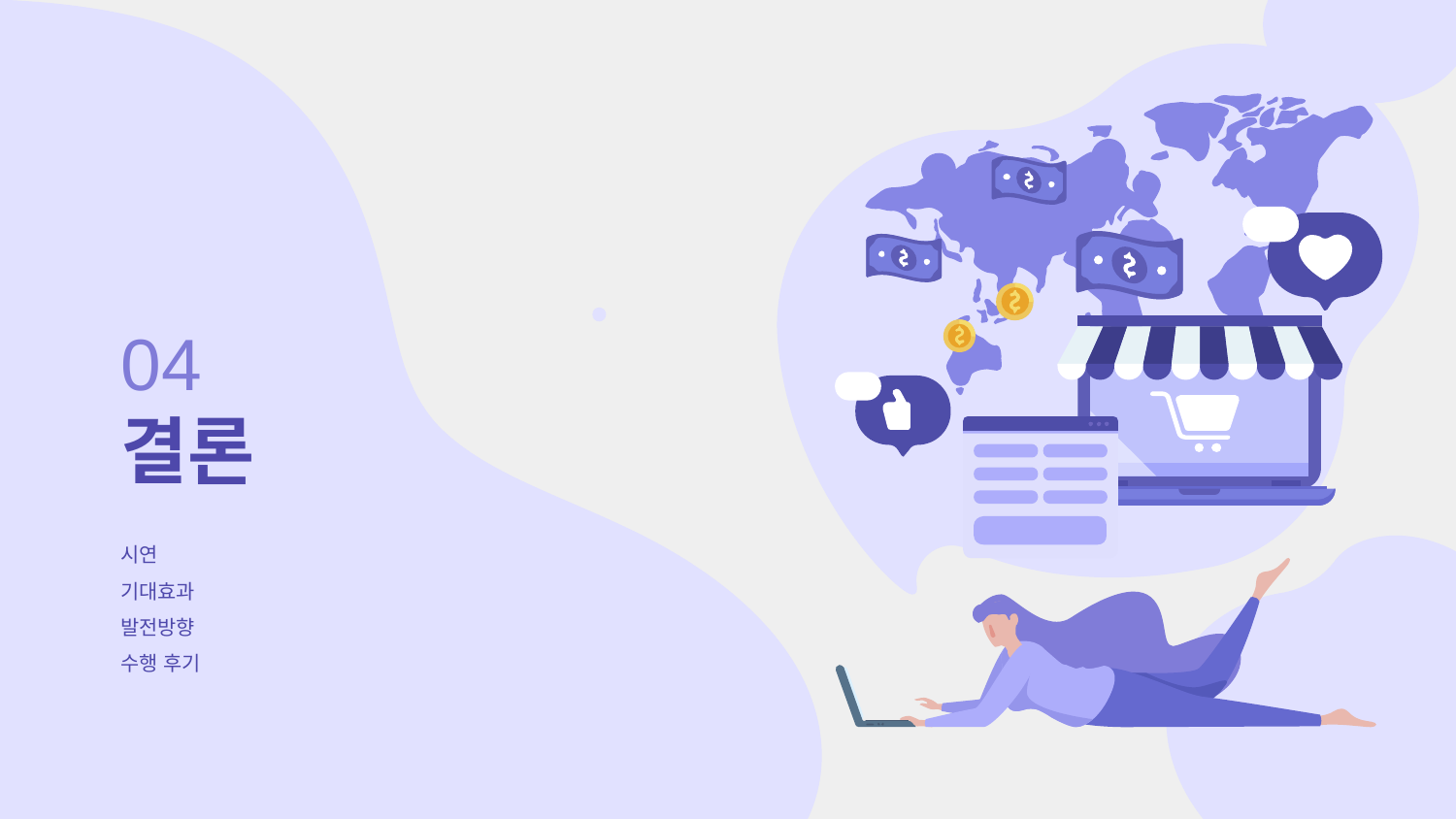

# 04 결론
시연
기대효과
발전방향
수행 후기